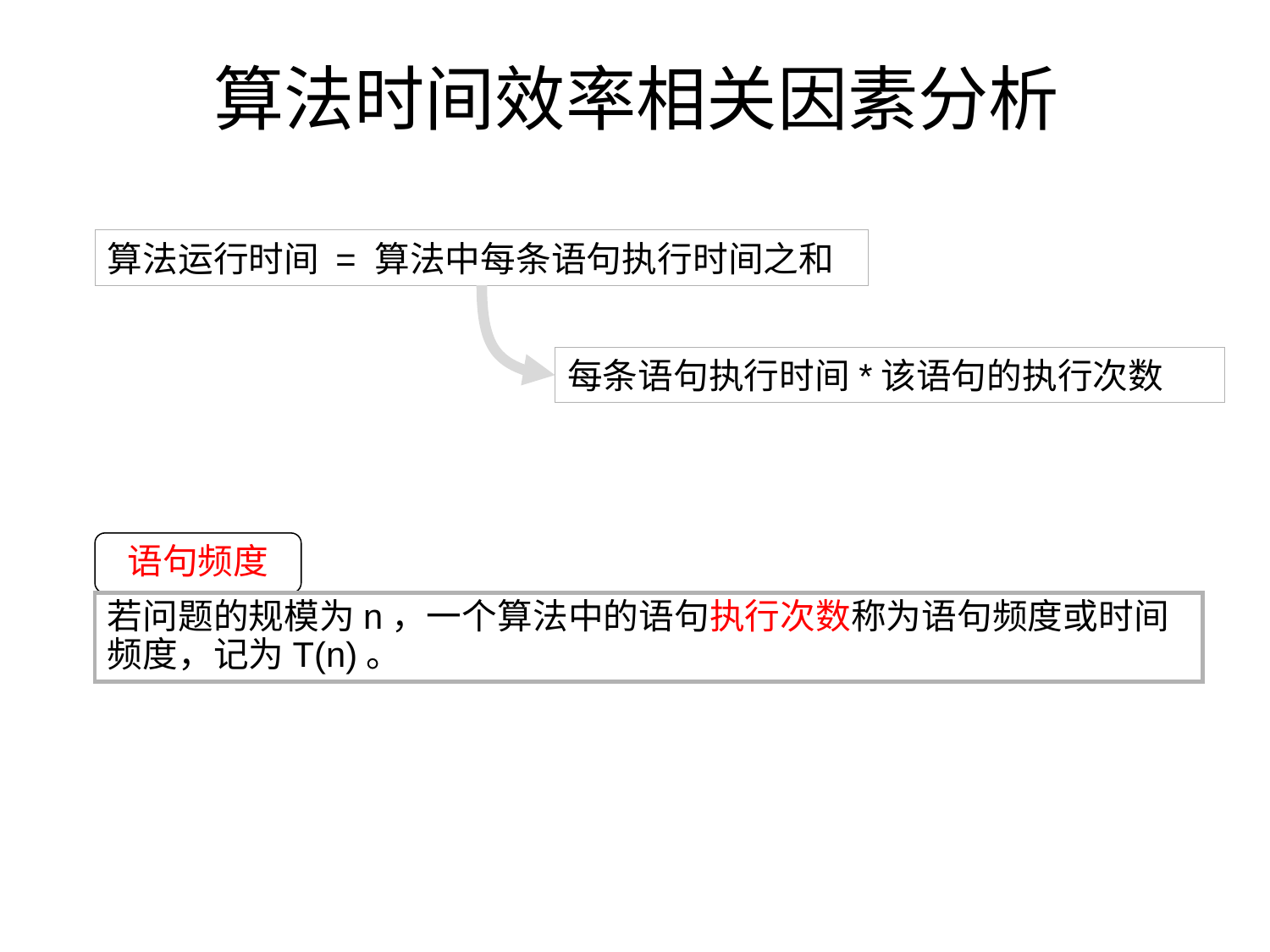

# 算法时间效率相关因素分析
算法运行时间 = 算法中每条语句执行时间之和
每条语句执行时间*该语句的执行次数
语句频度
若问题的规模为n，一个算法中的语句执行次数称为语句频度或时间频度，记为T(n)。
64